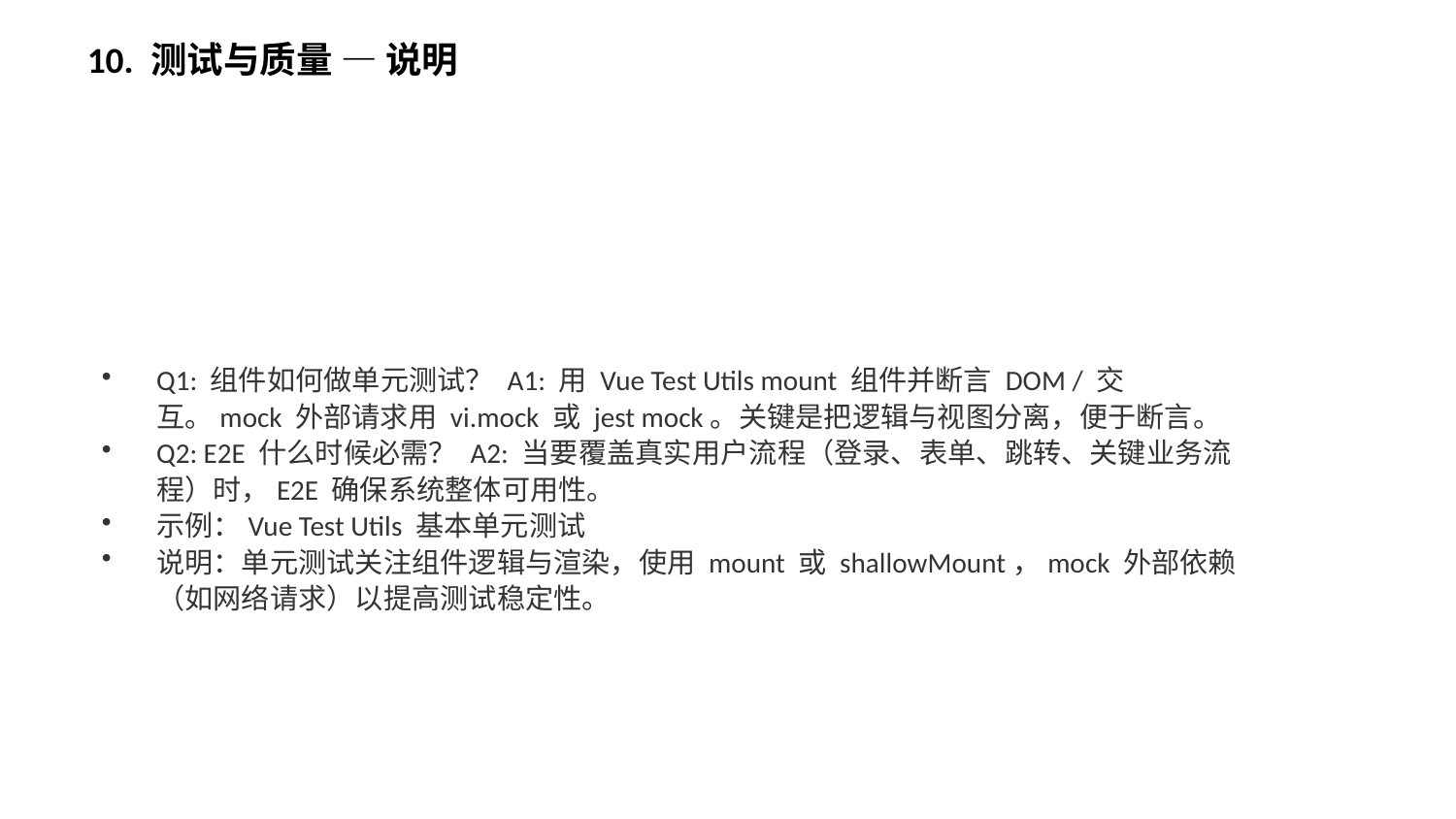

10. 测试与质量 — 说明
Q1: 组件如何做单元测试？ A1: 用 Vue Test Utils mount 组件并断言 DOM / 交互。mock 外部请求用 vi.mock 或 jest mock。关键是把逻辑与视图分离，便于断言。
Q2: E2E 什么时候必需？ A2: 当要覆盖真实用户流程（登录、表单、跳转、关键业务流程）时，E2E 确保系统整体可用性。
示例：Vue Test Utils 基本单元测试
说明：单元测试关注组件逻辑与渲染，使用 mount 或 shallowMount，mock 外部依赖（如网络请求）以提高测试稳定性。